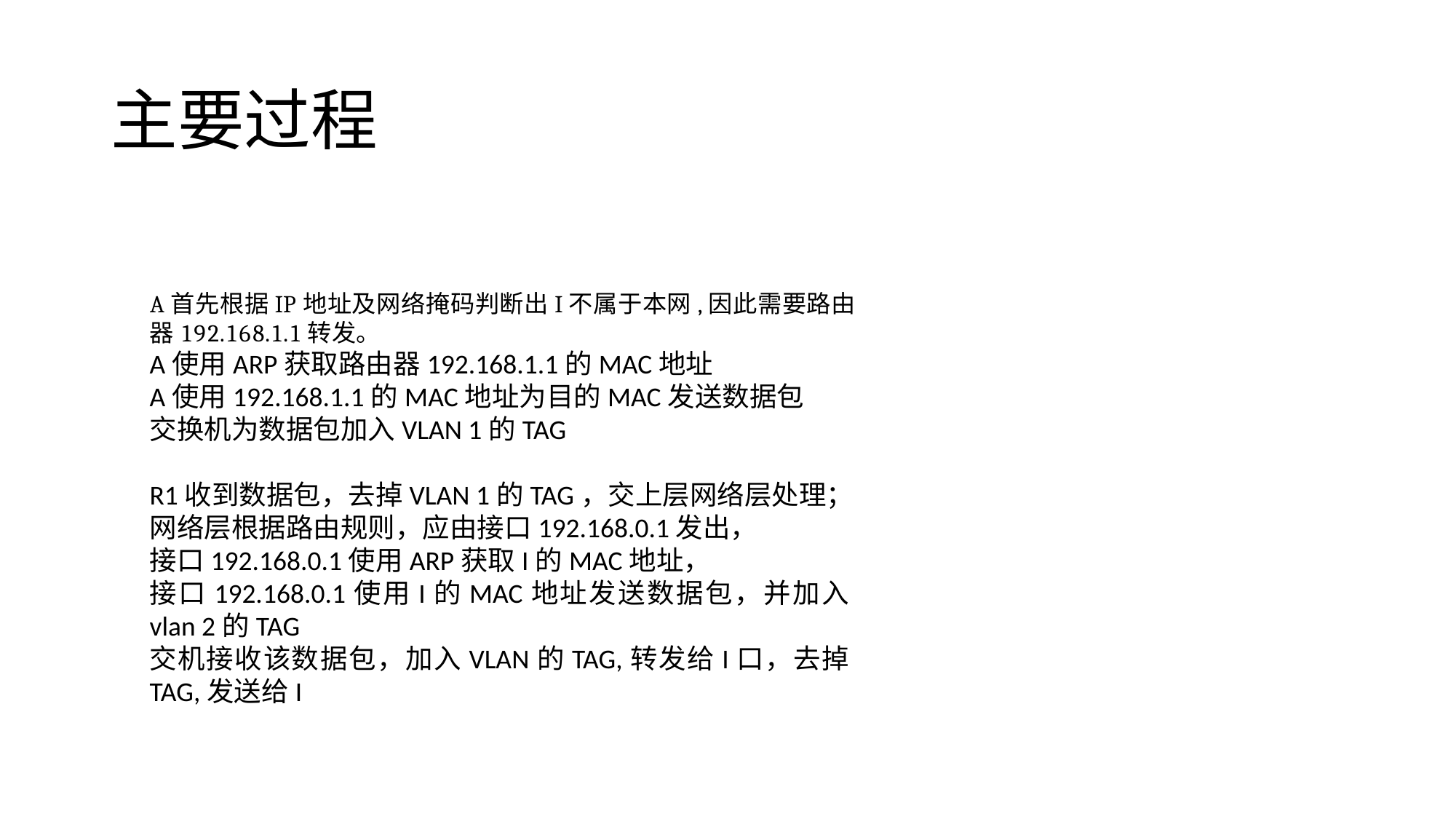

# 主要过程

A首先根据IP地址及网络掩码判断出I不属于本网,因此需要路由器192.168.1.1转发。
A使用ARP获取路由器192.168.1.1的MAC地址
A使用192.168.1.1的MAC地址为目的MAC发送数据包
交换机为数据包加入VLAN 1的TAG

R1收到数据包，去掉VLAN 1的TAG，交上层网络层处理；
网络层根据路由规则，应由接口192.168.0.1发出，
接口192.168.0.1使用ARP获取I的MAC地址，
接口192.168.0.1使用I的MAC地址发送数据包，并加入vlan 2的TAG
交机接收该数据包，加入VLAN的TAG,转发给I口，去掉TAG,发送给I